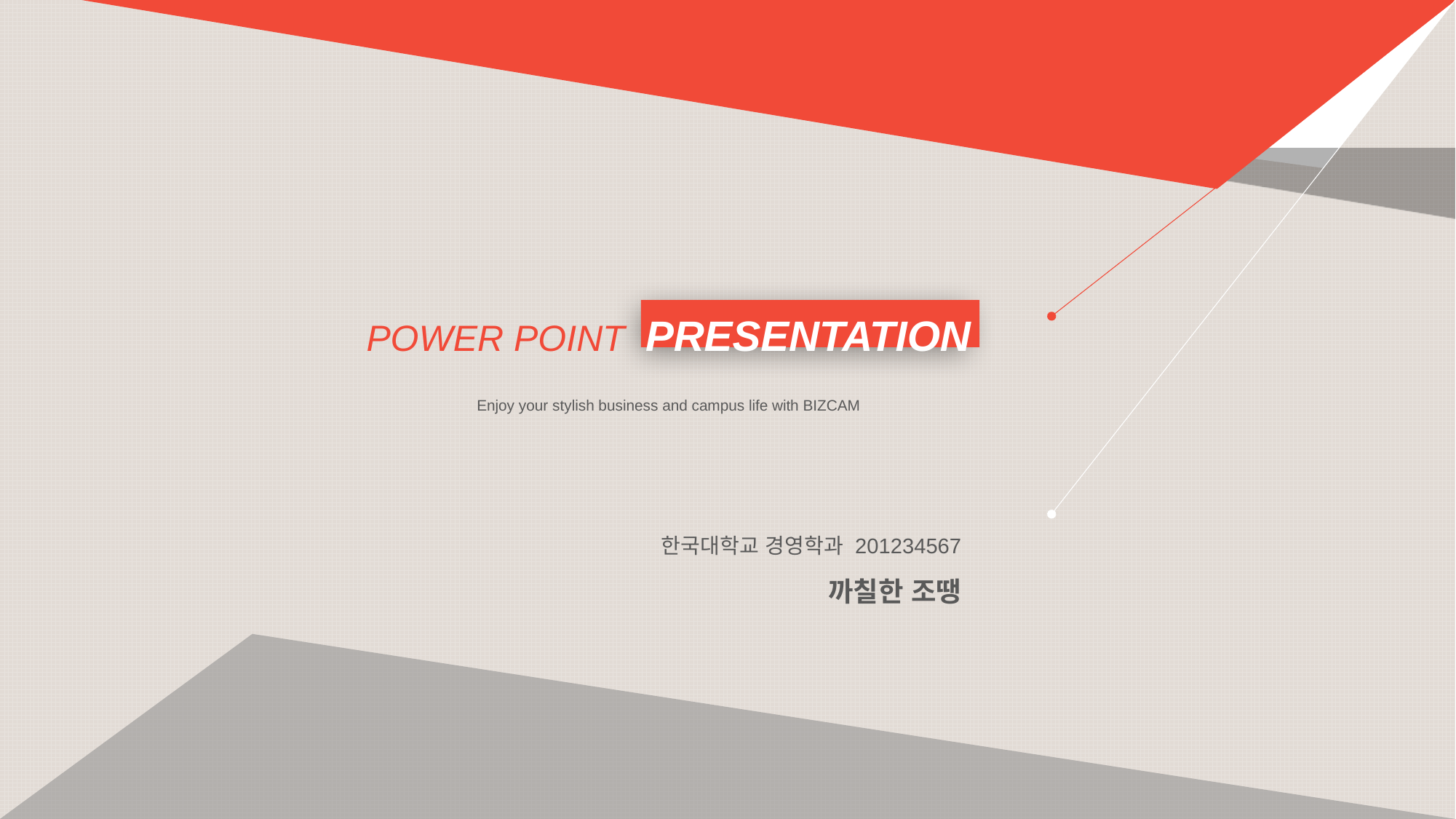

POWER POINT  PRESENTATION

Enjoy your stylish business and campus life with BIZCAM

한국대학교 경영학과 201234567
까칠한 조땡